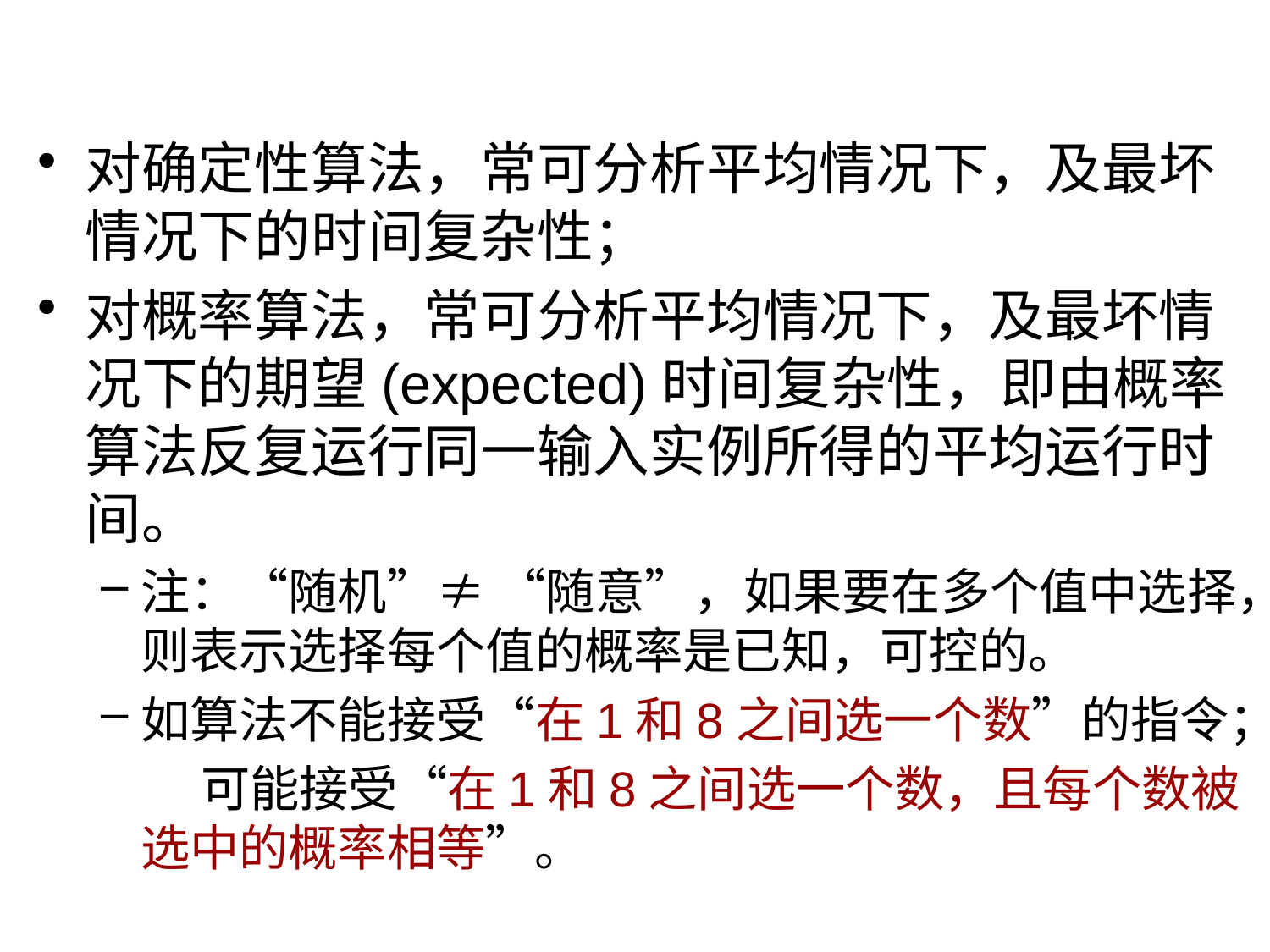

对确定性算法，常可分析平均情况下，及最坏情况下的时间复杂性；
对概率算法，常可分析平均情况下，及最坏情况下的期望(expected)时间复杂性，即由概率算法反复运行同一输入实例所得的平均运行时间。
注：“随机”≠ “随意”，如果要在多个值中选择，则表示选择每个值的概率是已知，可控的。
如算法不能接受“在1和8之间选一个数”的指令；
        可能接受“在1和8之间选一个数，且每个数被选中的概率相等”。